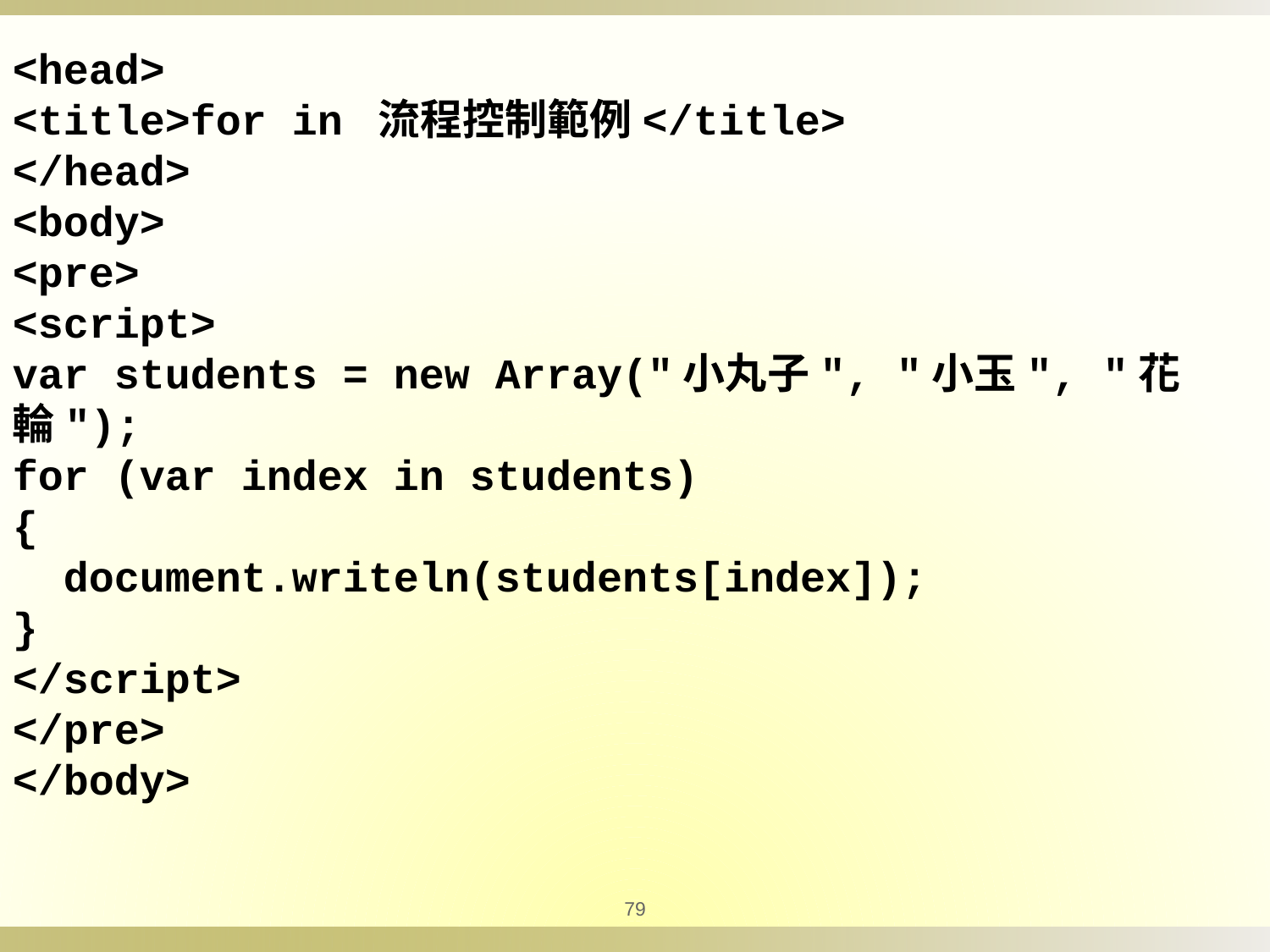

<head>
<title>for in 流程控制範例</title>
</head>
<body>
<pre>
<script>
var students = new Array("小丸子", "小玉", "花輪");
for (var index in students)
{
  document.writeln(students[index]);
}
</script>
</pre>
</body>
79